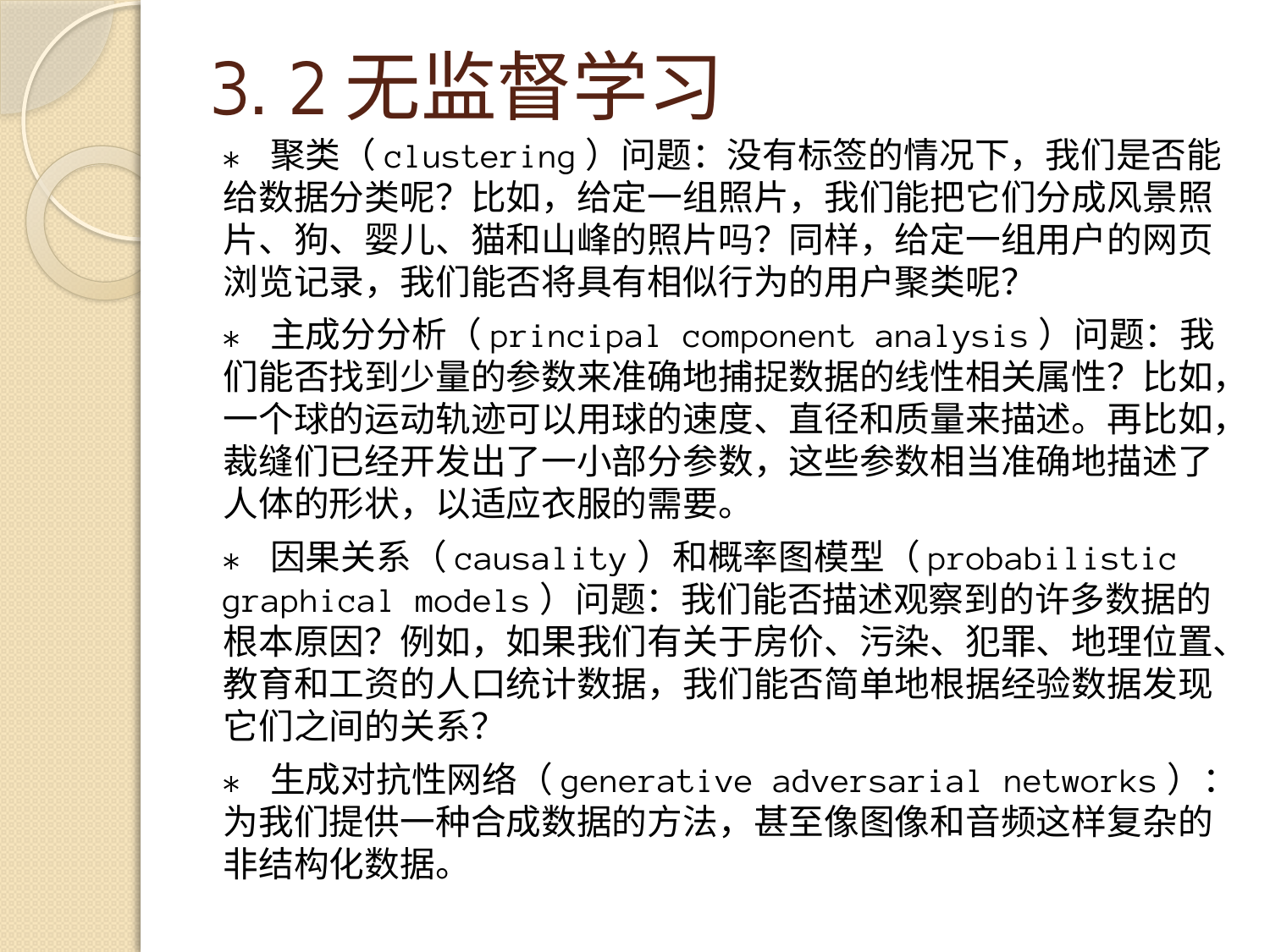

# 3. 2无监督学习
* 聚类（clustering）问题：没有标签的情况下，我们是否能给数据分类呢？比如，给定一组照片，我们能把它们分成风景照片、狗、婴儿、猫和山峰的照片吗？同样，给定一组用户的网页浏览记录，我们能否将具有相似行为的用户聚类呢？
* 主成分分析（principal component analysis）问题：我们能否找到少量的参数来准确地捕捉数据的线性相关属性？比如，一个球的运动轨迹可以用球的速度、直径和质量来描述。再比如，裁缝们已经开发出了一小部分参数，这些参数相当准确地描述了人体的形状，以适应衣服的需要。
* 因果关系（causality）和概率图模型（probabilistic graphical models）问题：我们能否描述观察到的许多数据的根本原因？例如，如果我们有关于房价、污染、犯罪、地理位置、教育和工资的人口统计数据，我们能否简单地根据经验数据发现它们之间的关系？
* 生成对抗性网络（generative adversarial networks）：为我们提供一种合成数据的方法，甚至像图像和音频这样复杂的非结构化数据。